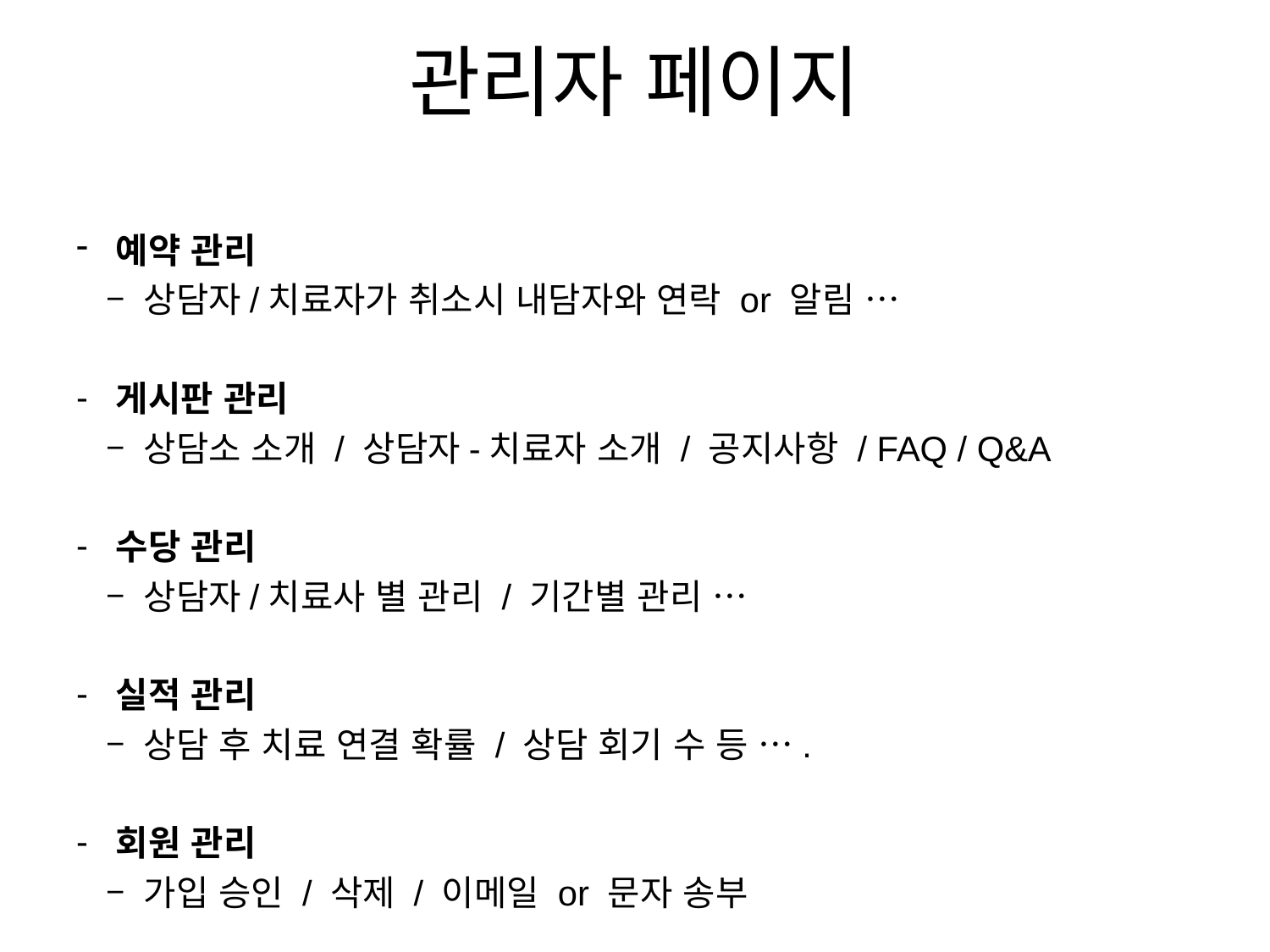

# 관리자 페이지
예약 관리
   – 상담자/치료자가 취소시 내담자와 연락 or 알림 …

게시판 관리
   – 상담소 소개 / 상담자-치료자 소개 / 공지사항 / FAQ / Q&A

수당 관리
   – 상담자/치료사 별 관리 / 기간별 관리 …

실적 관리
   – 상담 후 치료 연결 확률 / 상담 회기 수 등 ….

회원 관리
   – 가입 승인 / 삭제 / 이메일 or 문자 송부